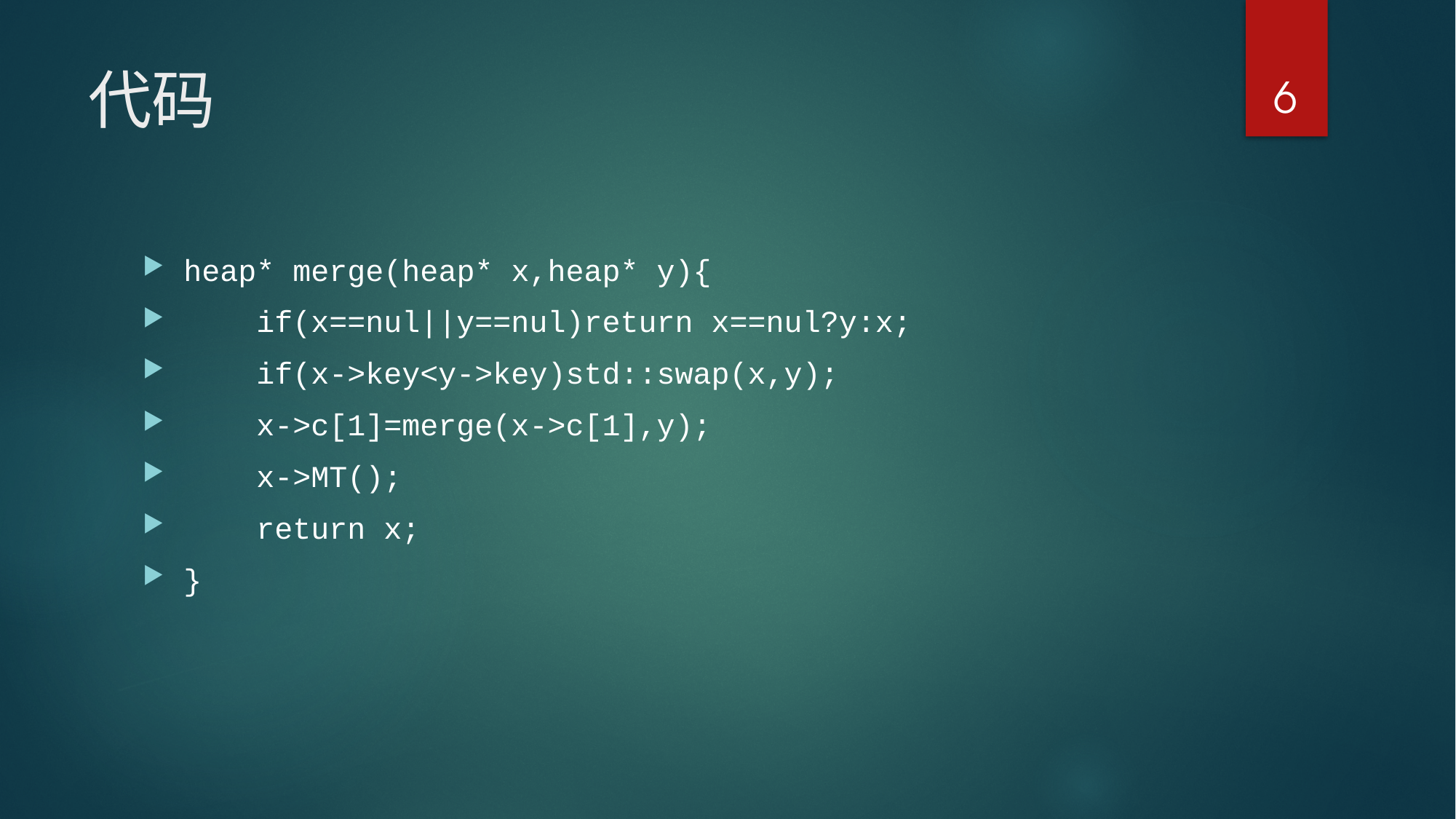

6
# 代码
heap* merge(heap* x,heap* y){
    if(x==nul||y==nul)return x==nul?y:x;
    if(x->key<y->key)std::swap(x,y);
    x->c[1]=merge(x->c[1],y);
    x->MT();
    return x;
}